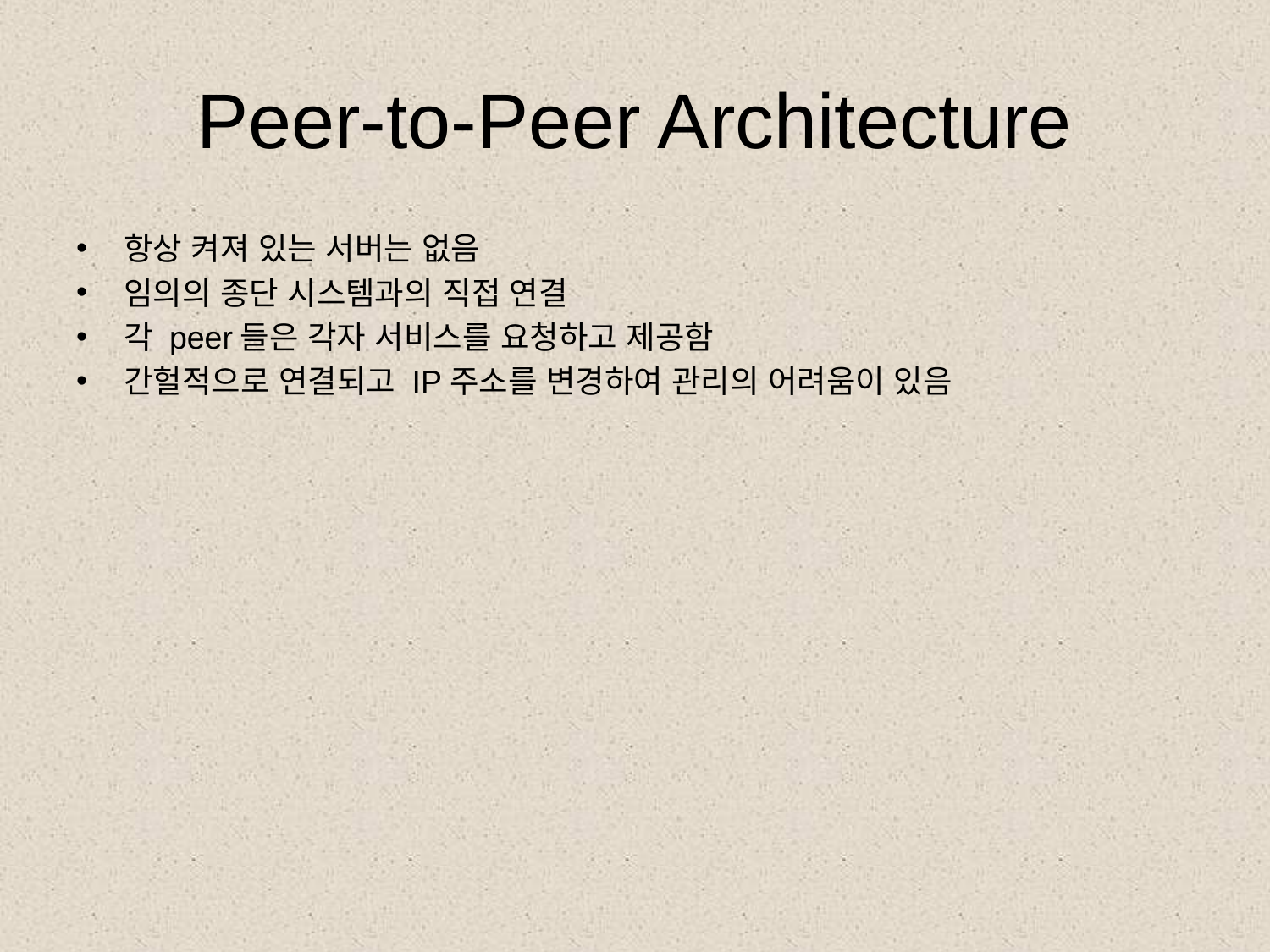

# Peer-to-Peer Architecture
항상 켜져 있는 서버는 없음
임의의 종단 시스템과의 직접 연결
각 peer들은 각자 서비스를 요청하고 제공함
간헐적으로 연결되고 IP주소를 변경하여 관리의 어려움이 있음